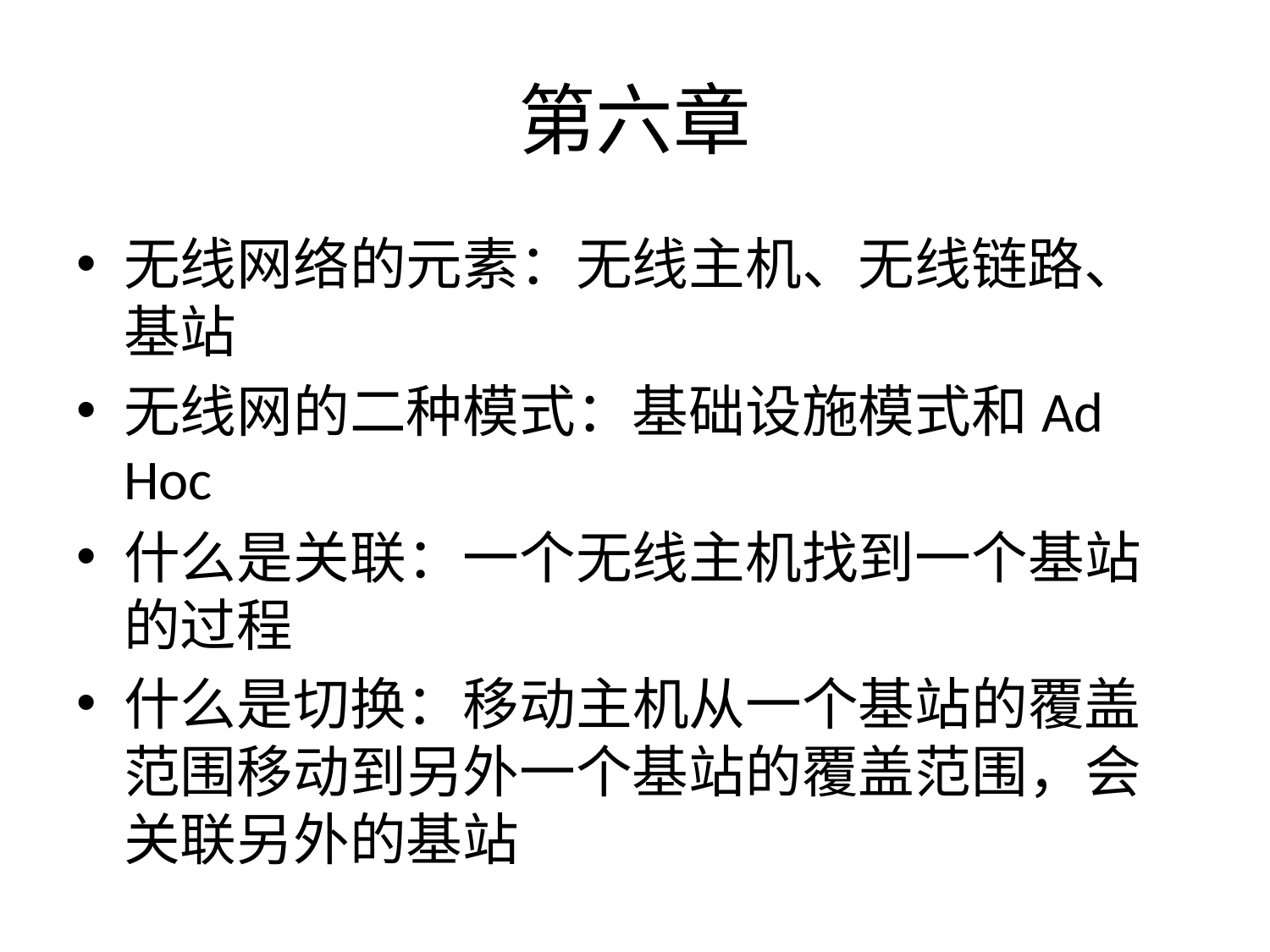

# 第六章
无线网络的元素：无线主机、无线链路、基站
无线网的二种模式：基础设施模式和Ad Hoc
什么是关联：一个无线主机找到一个基站的过程
什么是切换：移动主机从一个基站的覆盖范围移动到另外一个基站的覆盖范围，会关联另外的基站